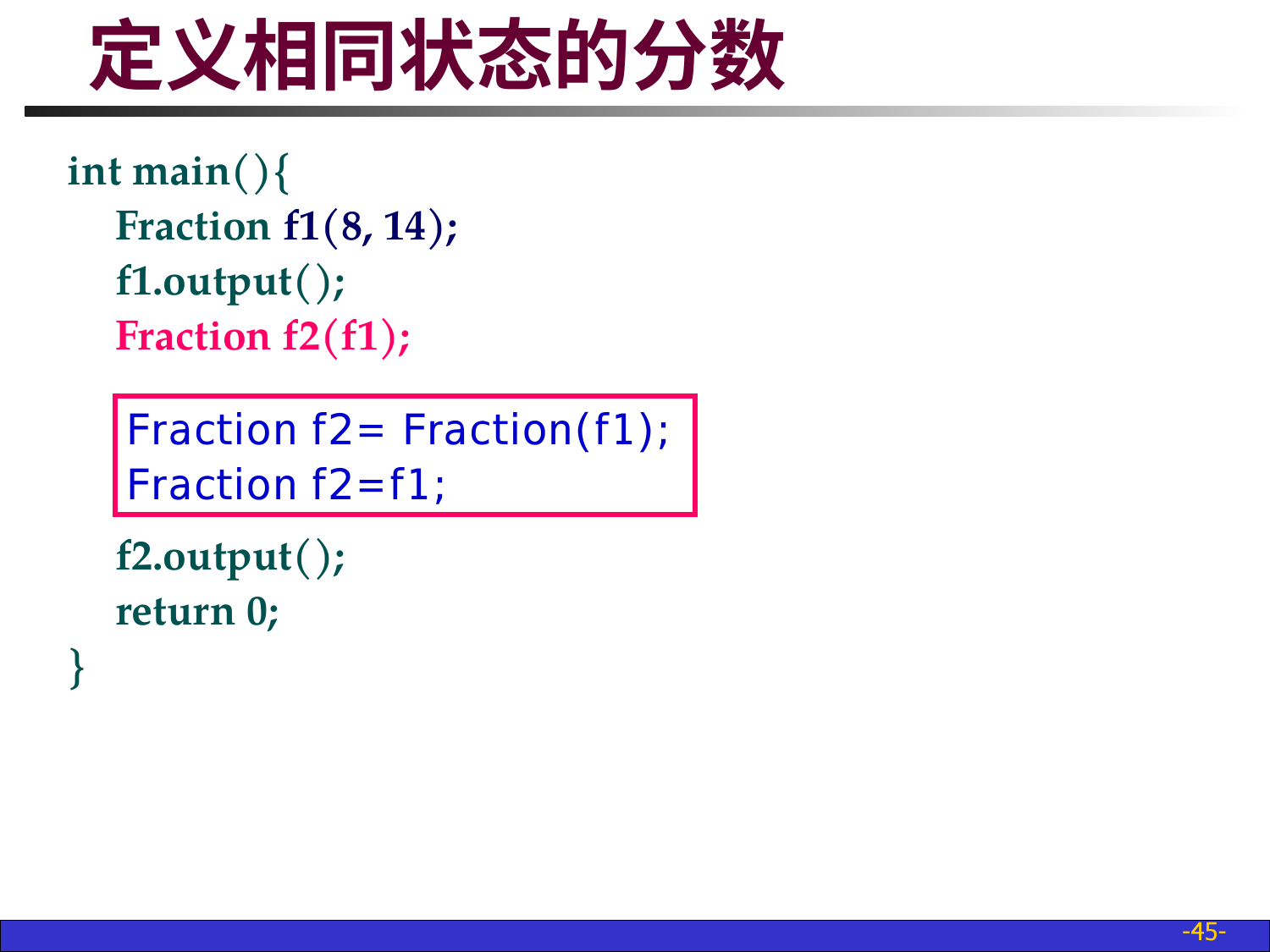

# 定义相同状态的分数
int main(){
	Fraction f1(8, 14);
	f1.output();
	Fraction f2(f1);

	f2.output();
	return 0;
}
Fraction f2= Fraction(f1);
Fraction f2=f1;
-45-